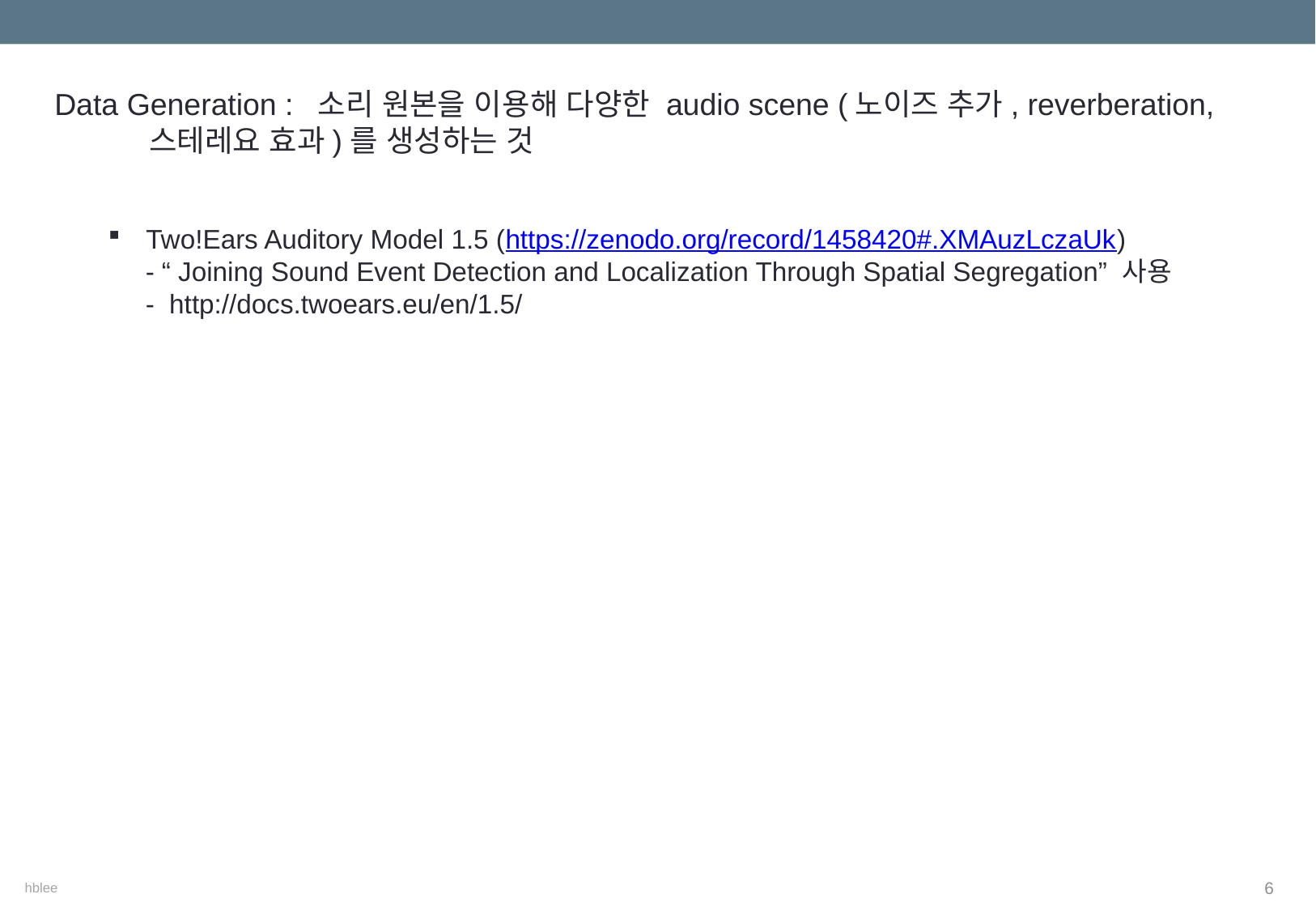

Data Generation :  소리 원본을 이용해 다양한 audio scene (노이즈 추가, reverberation, 스테레요 효과)를 생성하는 것
Two!Ears Auditory Model 1.5 (https://zenodo.org/record/1458420#.XMAuzLczaUk)
     - “ Joining Sound Event Detection and Localization Through Spatial Segregation” 사용
     -  http://docs.twoears.eu/en/1.5/